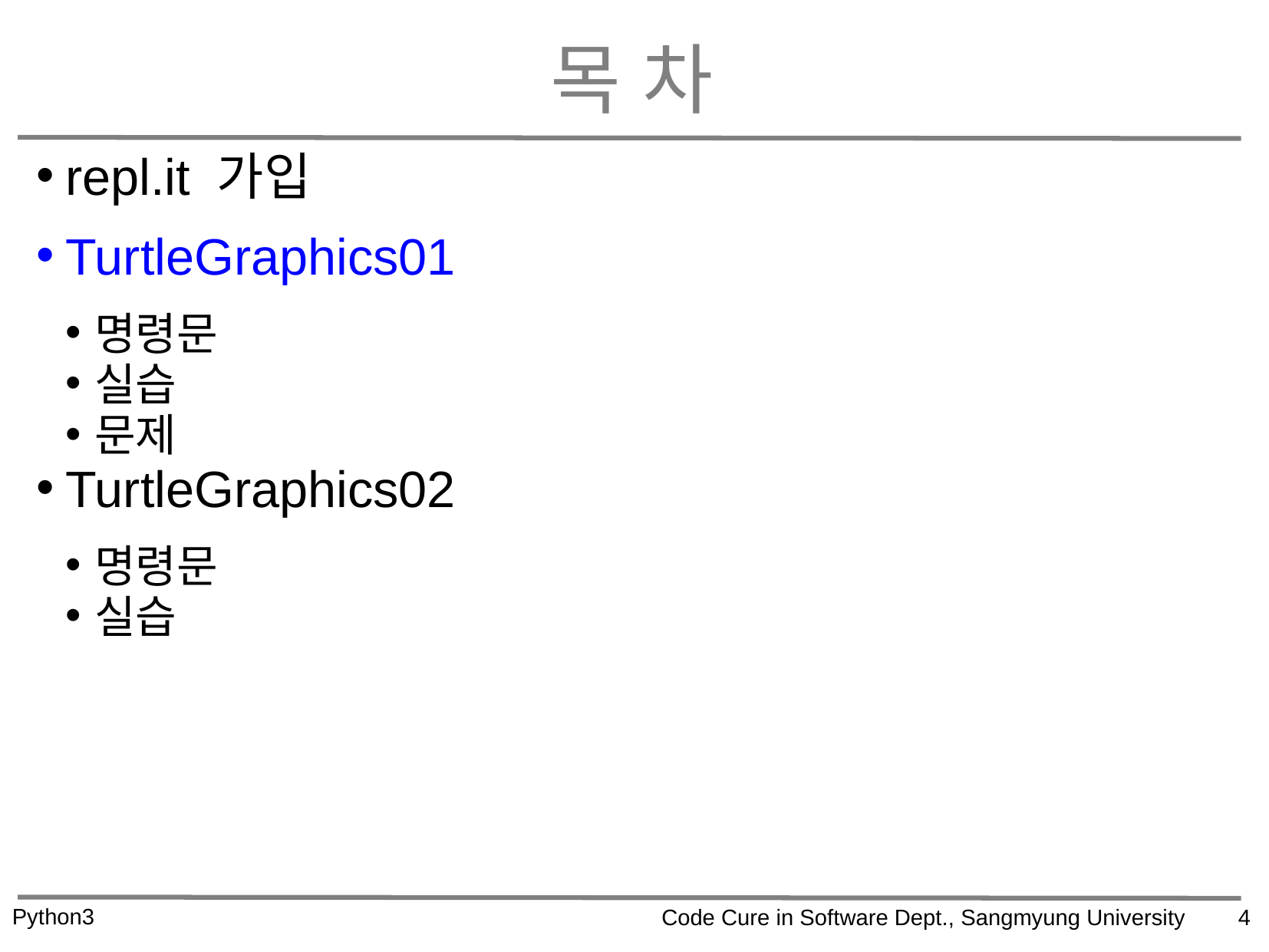

# 목 차
repl.it 가입
TurtleGraphics01
명령문
실습
문제
TurtleGraphics02
명령문
실습